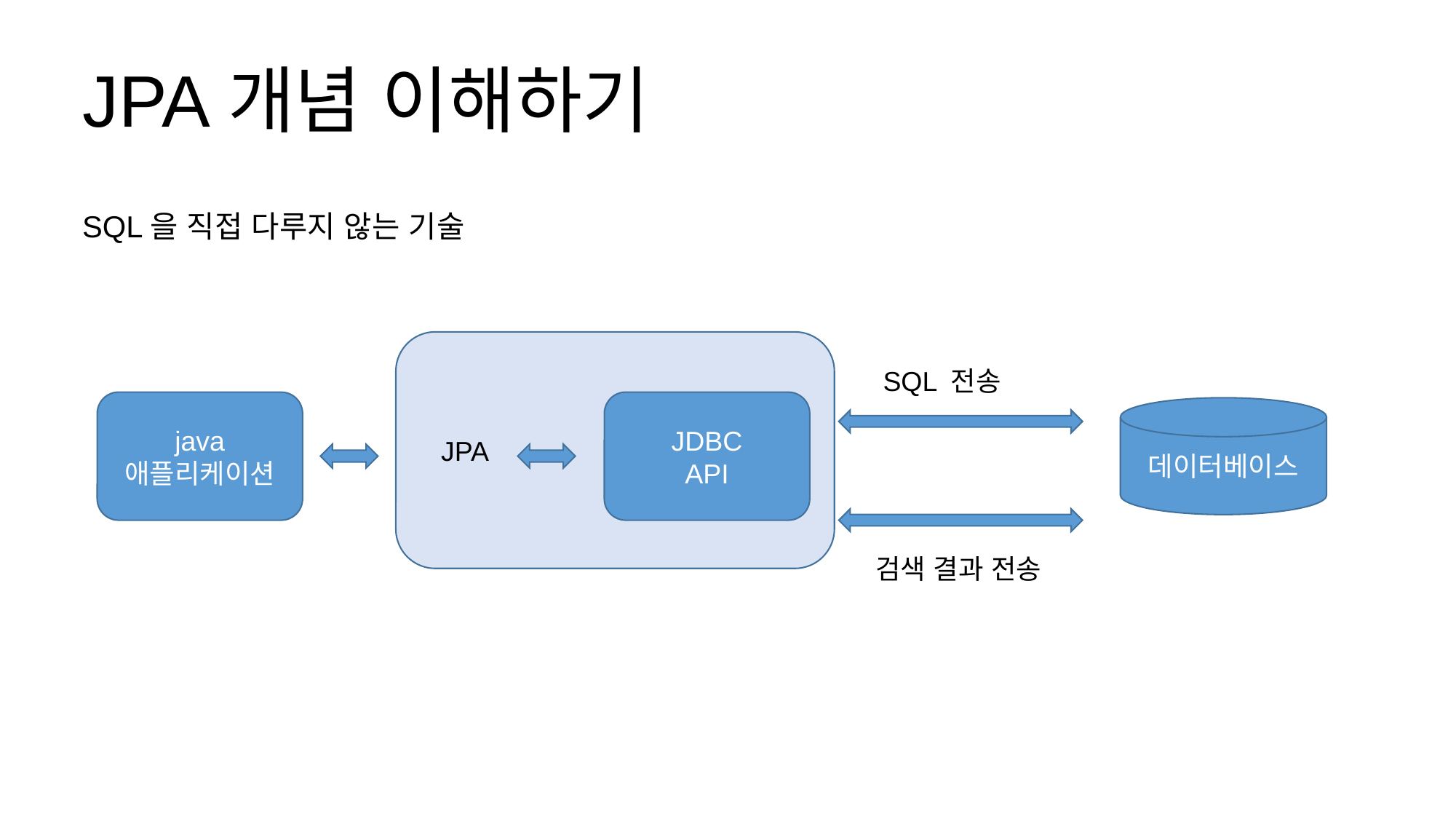

JPA개념 이해하기
SQL을 직접 다루지 않는 기술
   JPA
SQL 전송
java
애플리케이션
JDBC
API
데이터베이스

검색 결과 전송